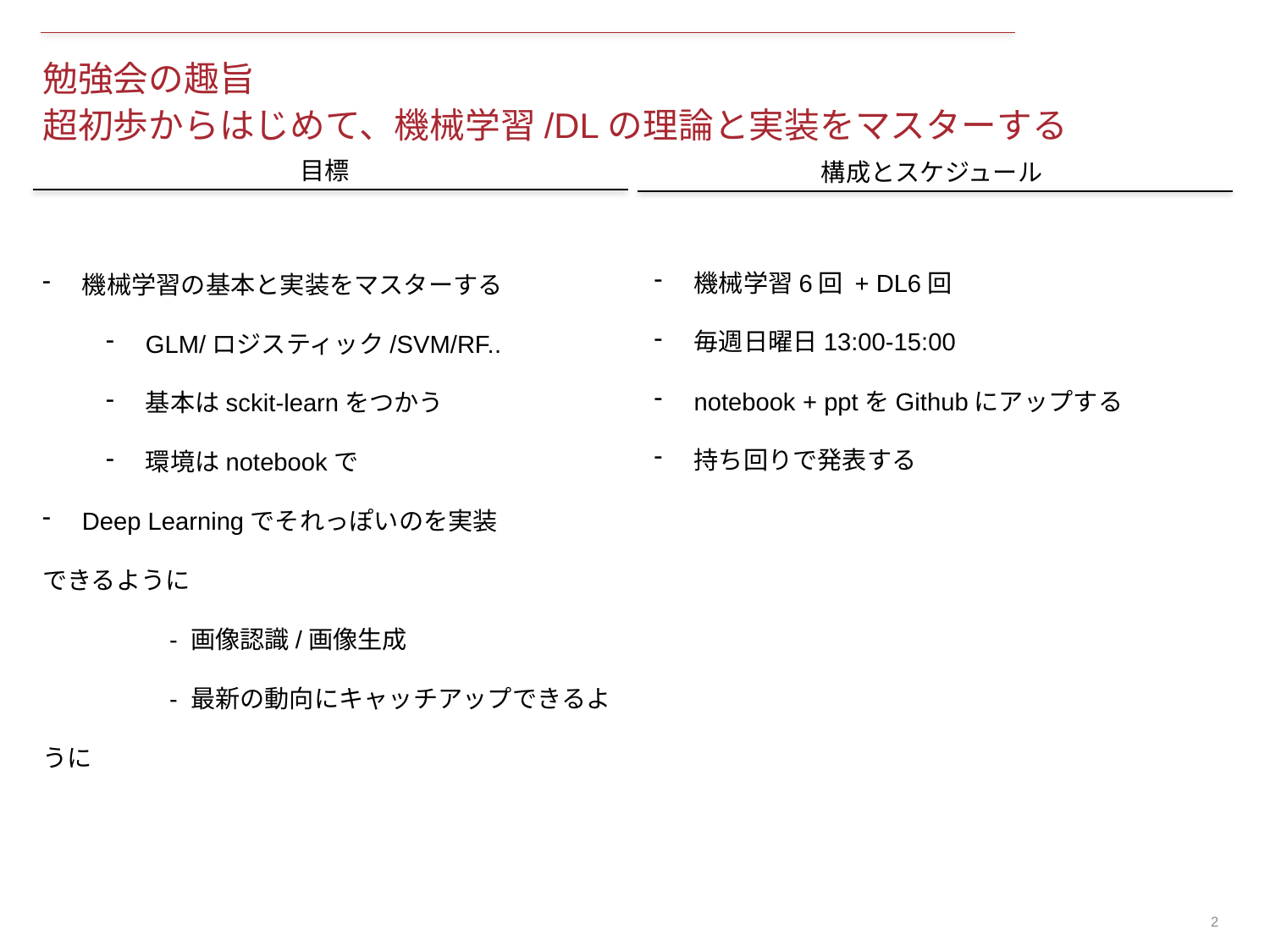

# 勉強会の趣旨 超初歩からはじめて、機械学習/DLの理論と実装をマスターする
目標
構成とスケジュール
機械学習6回 + DL6回
毎週日曜日13:00-15:00
notebook + pptをGithubにアップする
持ち回りで発表する
機械学習の基本と実装をマスターする
GLM/ロジスティック/SVM/RF..
基本はsckit-learnをつかう
環境はnotebookで
Deep Learningでそれっぽいのを実装
できるように
	- 画像認識/画像生成
	- 最新の動向にキャッチアップできるように
2